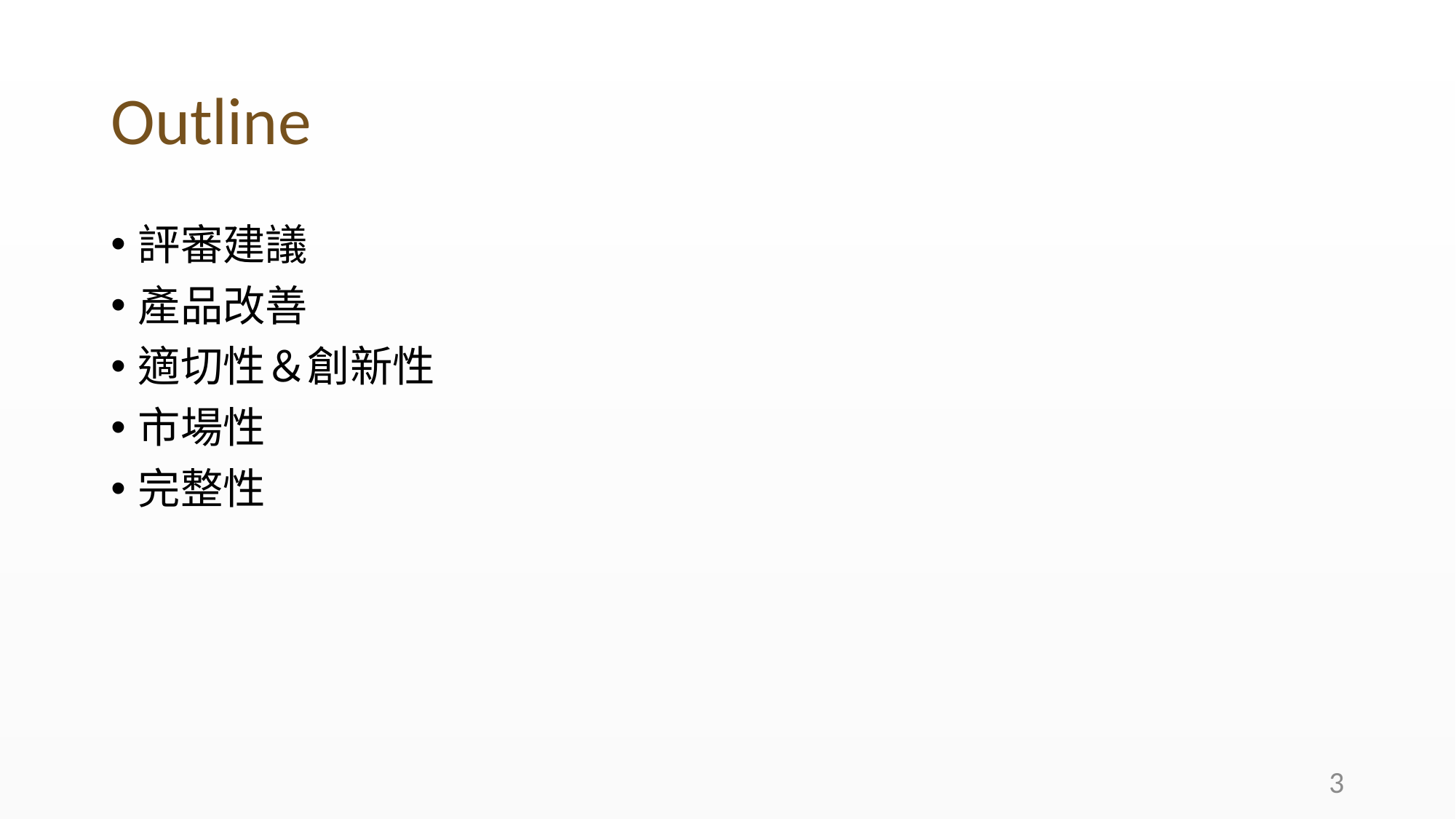

# Outline
評審建議
產品改善
適切性＆創新性
市場性
完整性

3